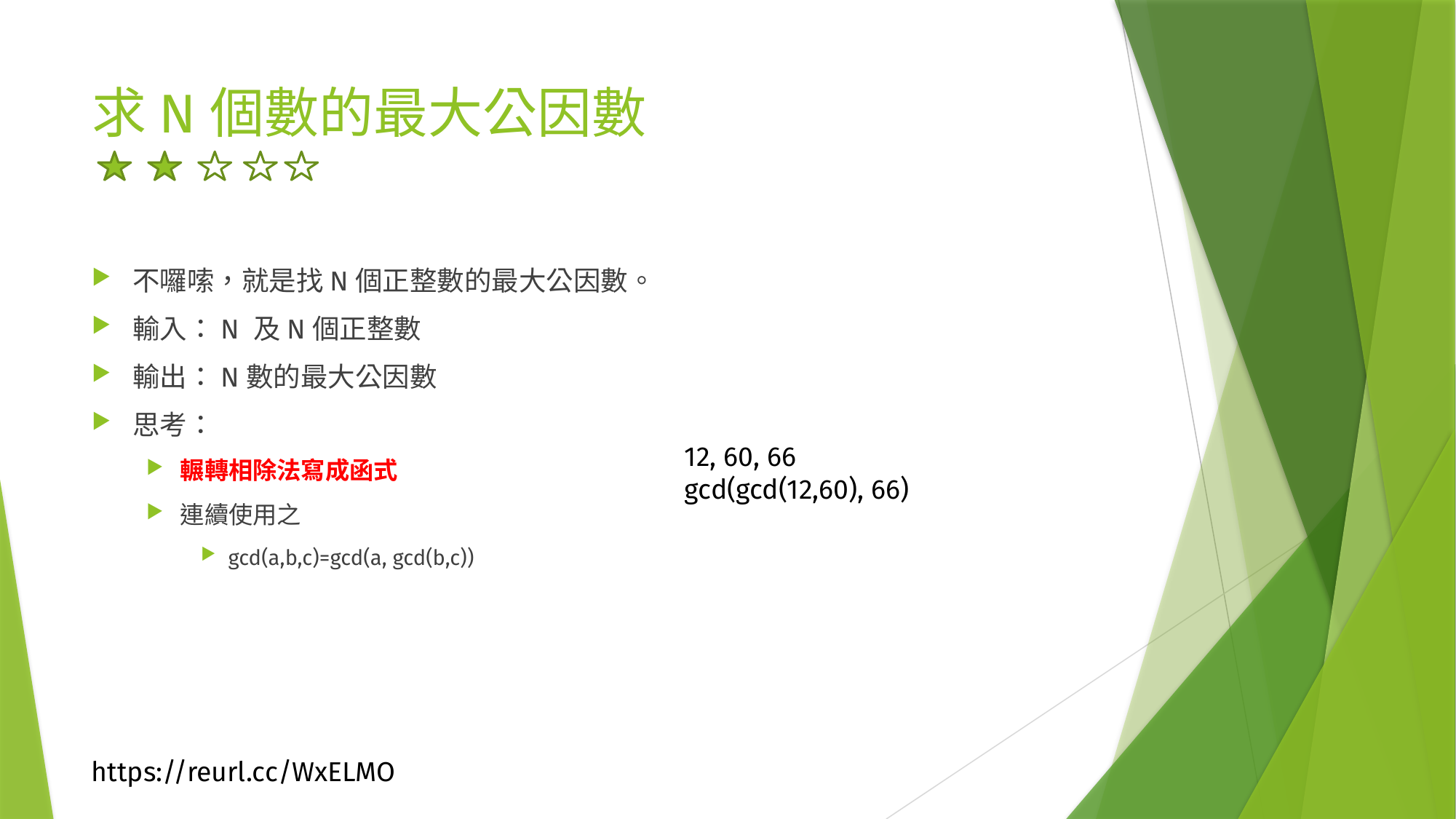

# 求N個數的最大公因數

不囉嗦，就是找N個正整數的最大公因數。
輸入：N 及N個正整數
輸出：N數的最大公因數
思考：
輾轉相除法寫成函式
連續使用之
gcd(a,b,c)=gcd(a, gcd(b,c))
12, 60, 66
gcd(gcd(12,60), 66)